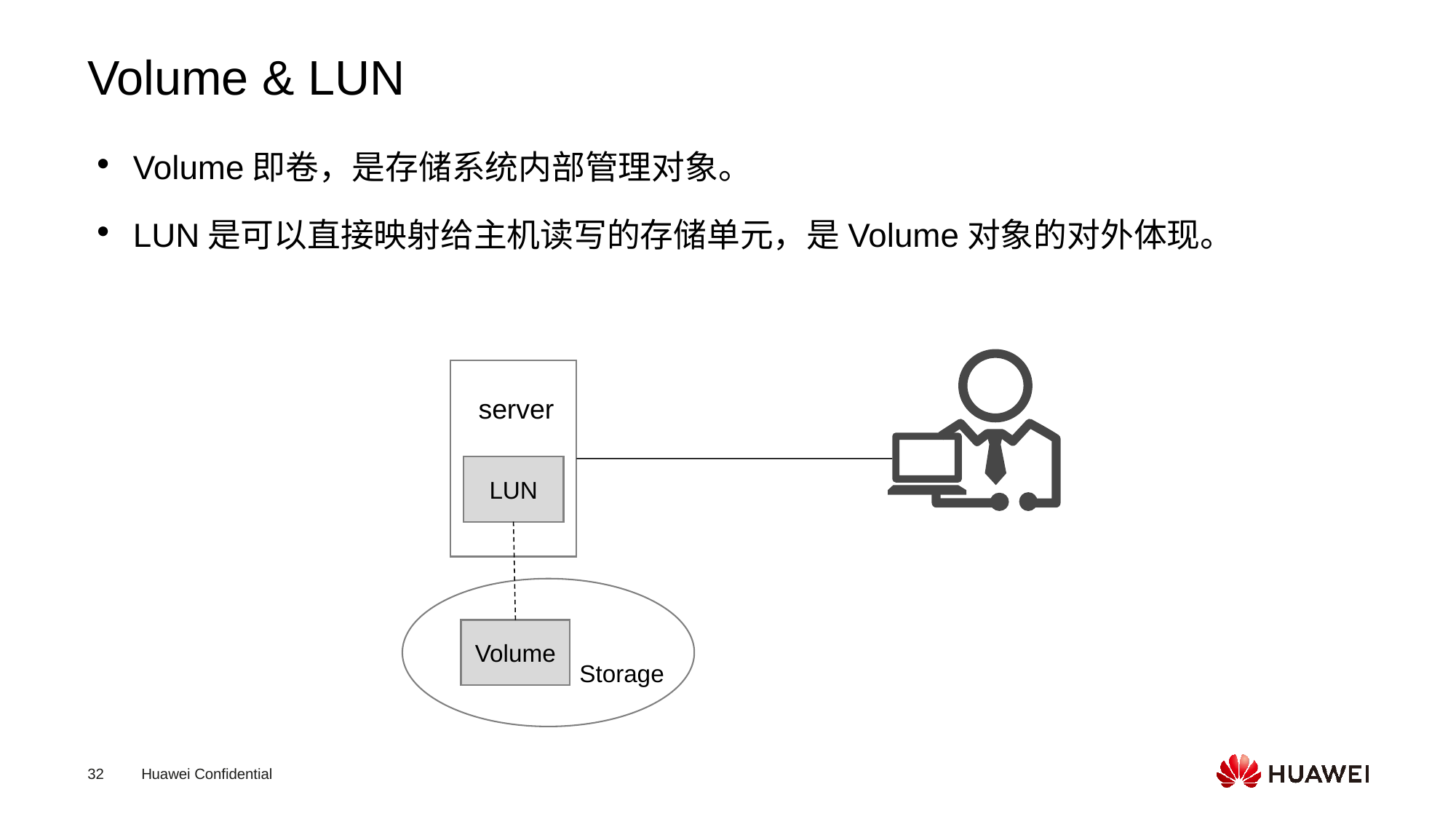

# Volume & LUN
Volume即卷，是存储系统内部管理对象。
LUN是可以直接映射给主机读写的存储单元，是Volume对象的对外体现。

server
LUN

Volume
Storage